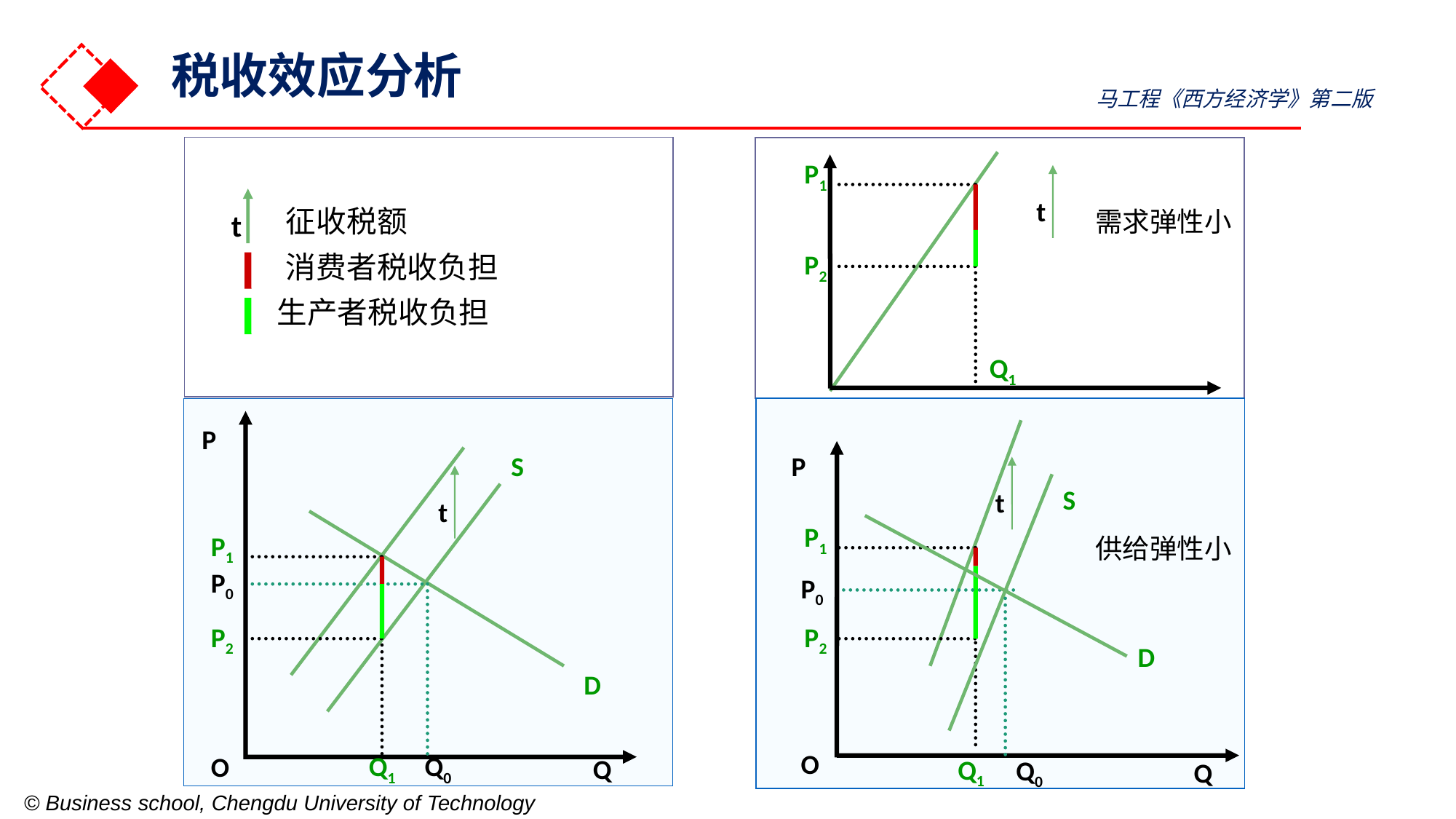

税收效应分析

马工程《西方经济学》第二版

P1

Q1

t

需求弹性小
t
征收税额

P2

消费者税收负担

生产者税收负担

P

P

S

P0

D
O

Q0
Q

S

t

t

P1

Q1
P1

Q1
供给弹性小

P0

P2

P2

D

O
Q0
Q